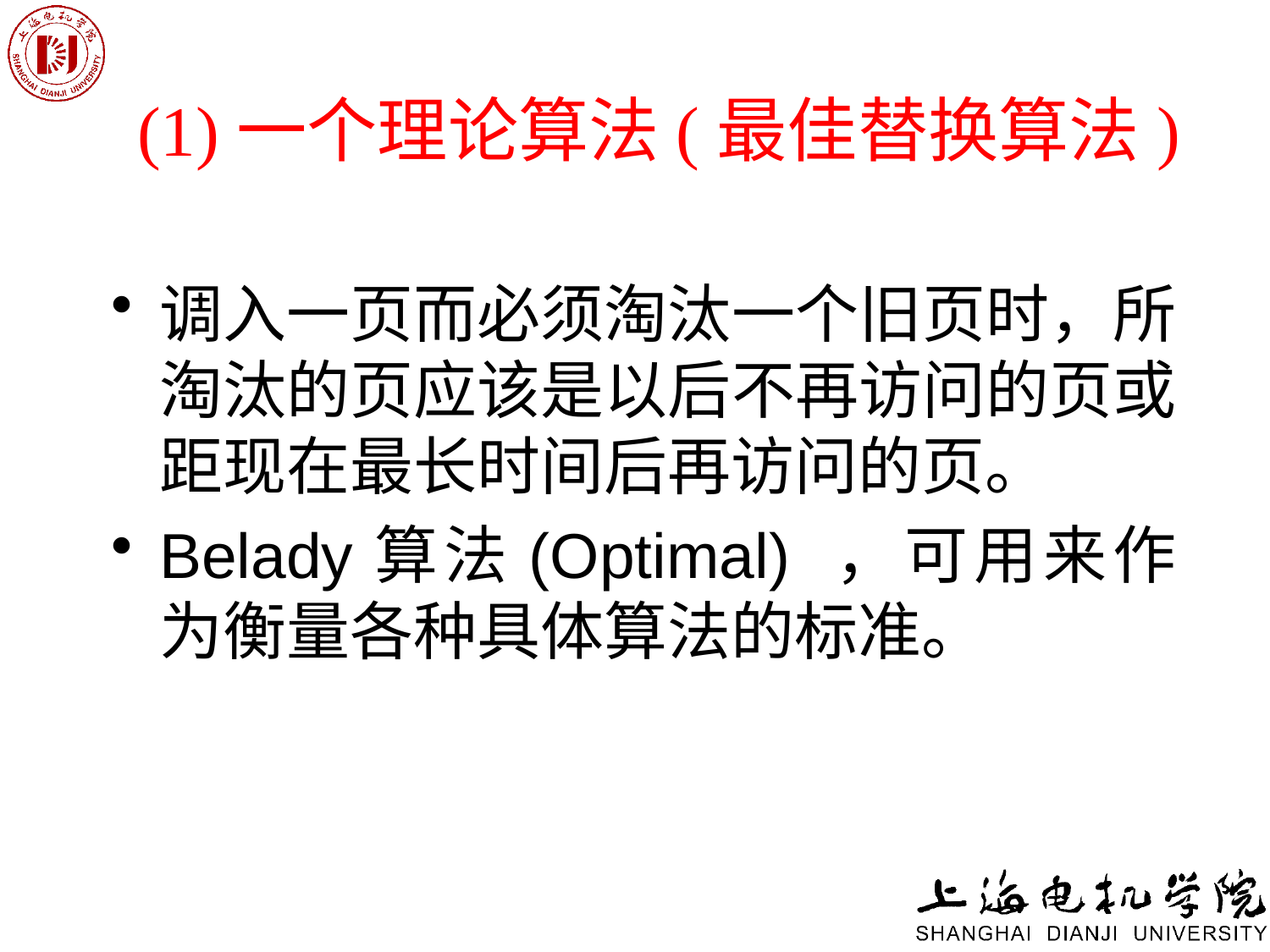

# (1)一个理论算法(最佳替换算法)
调入一页而必须淘汰一个旧页时，所淘汰的页应该是以后不再访问的页或距现在最长时间后再访问的页。
Belady算法(Optimal) ，可用来作为衡量各种具体算法的标准。